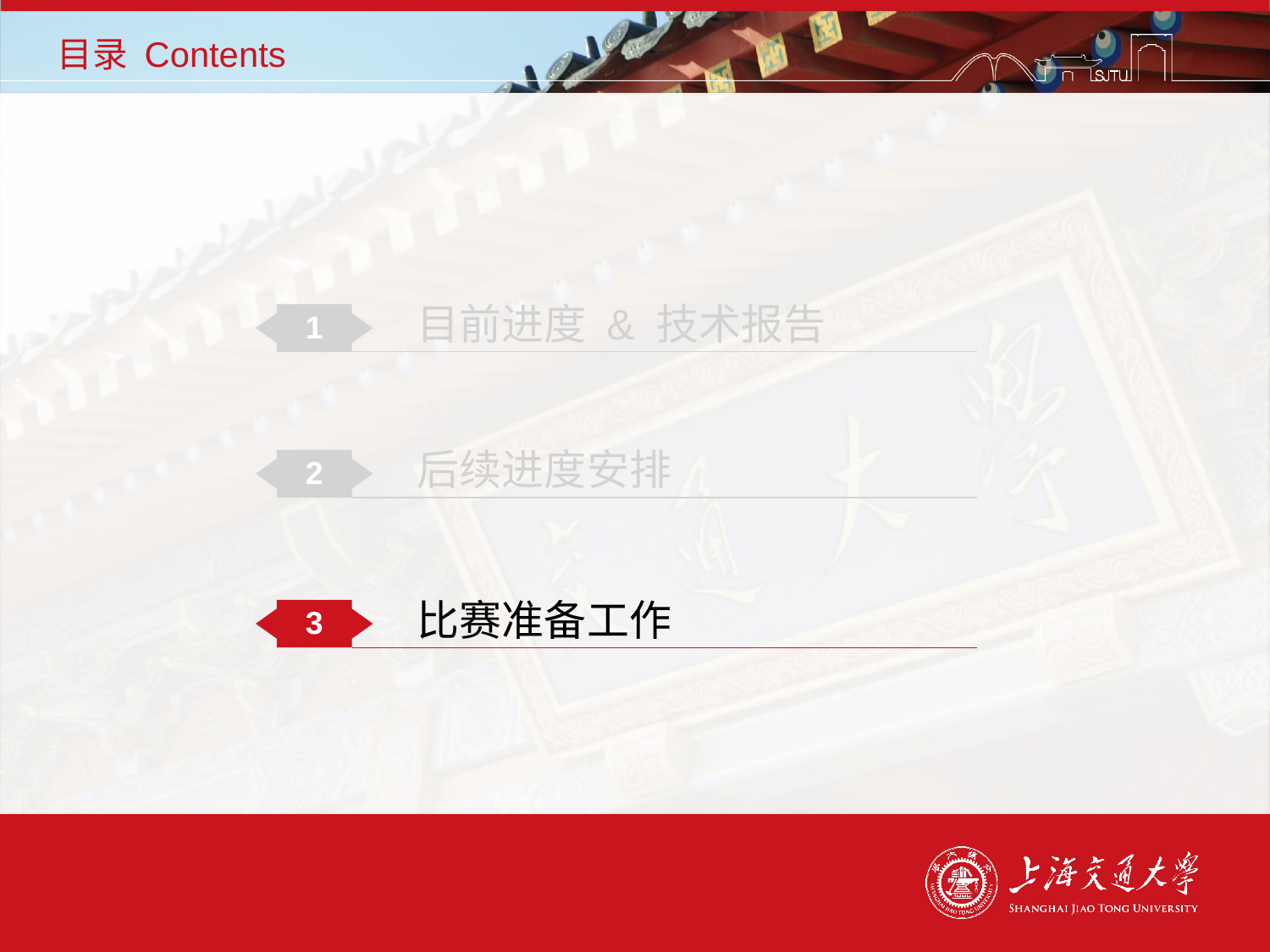

# 目录 Contents
目前进度 & 技术报告
1

后续进度安排
2

比赛准备工作

3